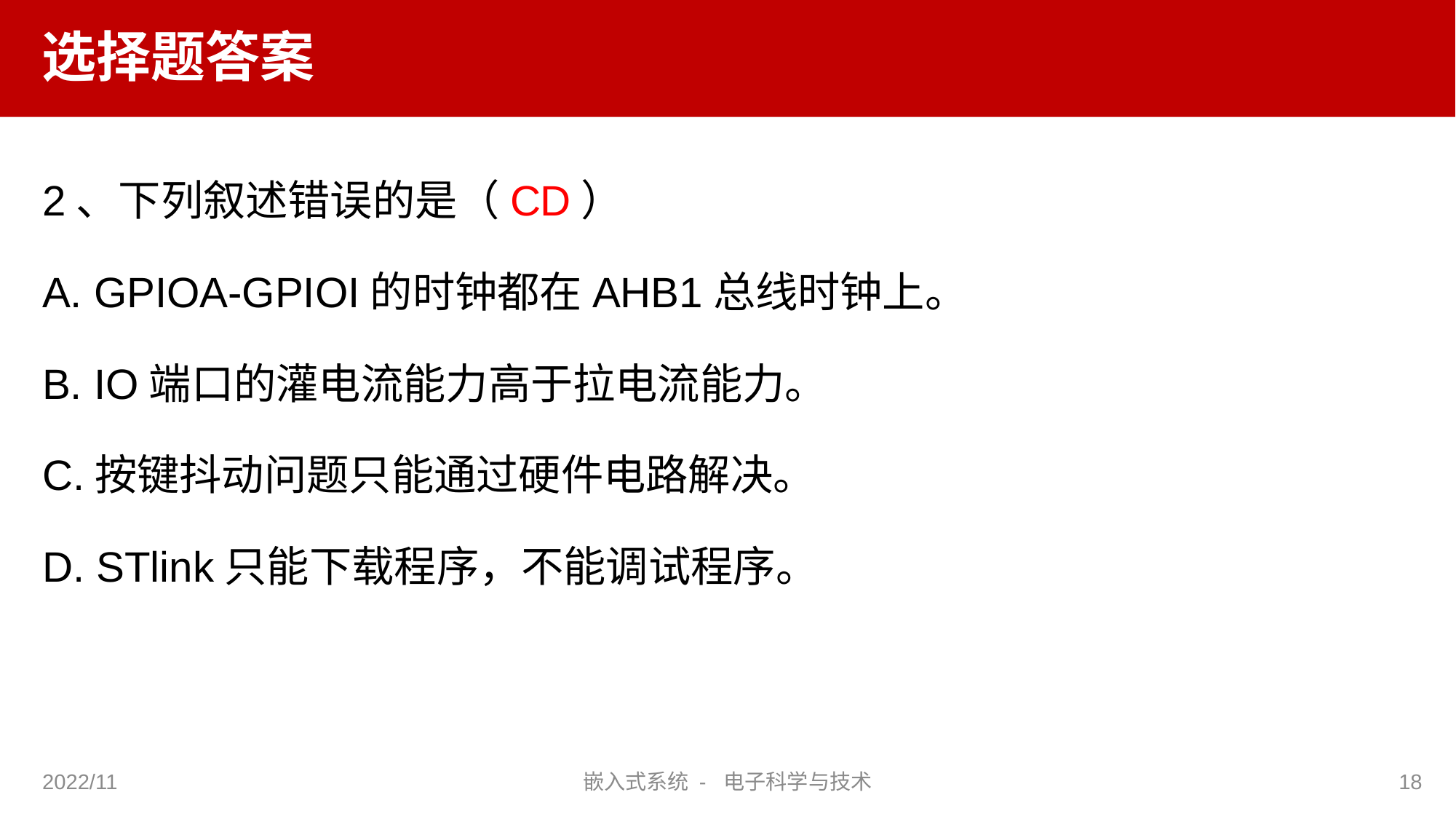

# 选择题答案
2、下列叙述错误的是（CD）
A. GPIOA-GPIOI的时钟都在AHB1总线时钟上。
B. IO端口的灌电流能力高于拉电流能力。
C.按键抖动问题只能通过硬件电路解决。
D. STlink只能下载程序，不能调试程序。
2022/11
嵌入式系统 -  电子科学与技术
18